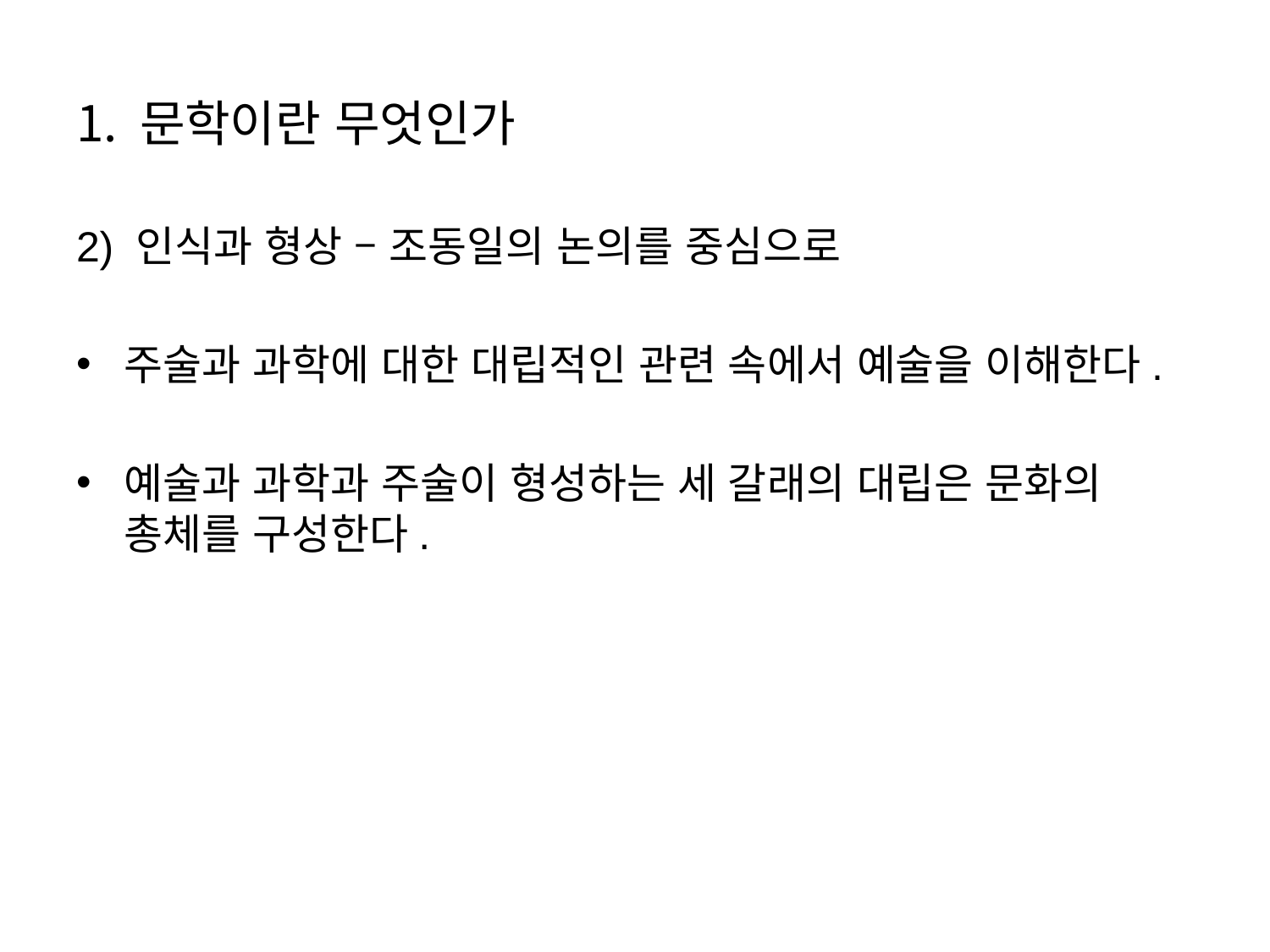

문학이란 무엇인가

2) 인식과 형상 – 조동일의 논의를 중심으로

주술과 과학에 대한 대립적인 관련 속에서 예술을 이해한다.

예술과 과학과 주술이 형성하는 세 갈래의 대립은 문화의 총체를 구성한다.